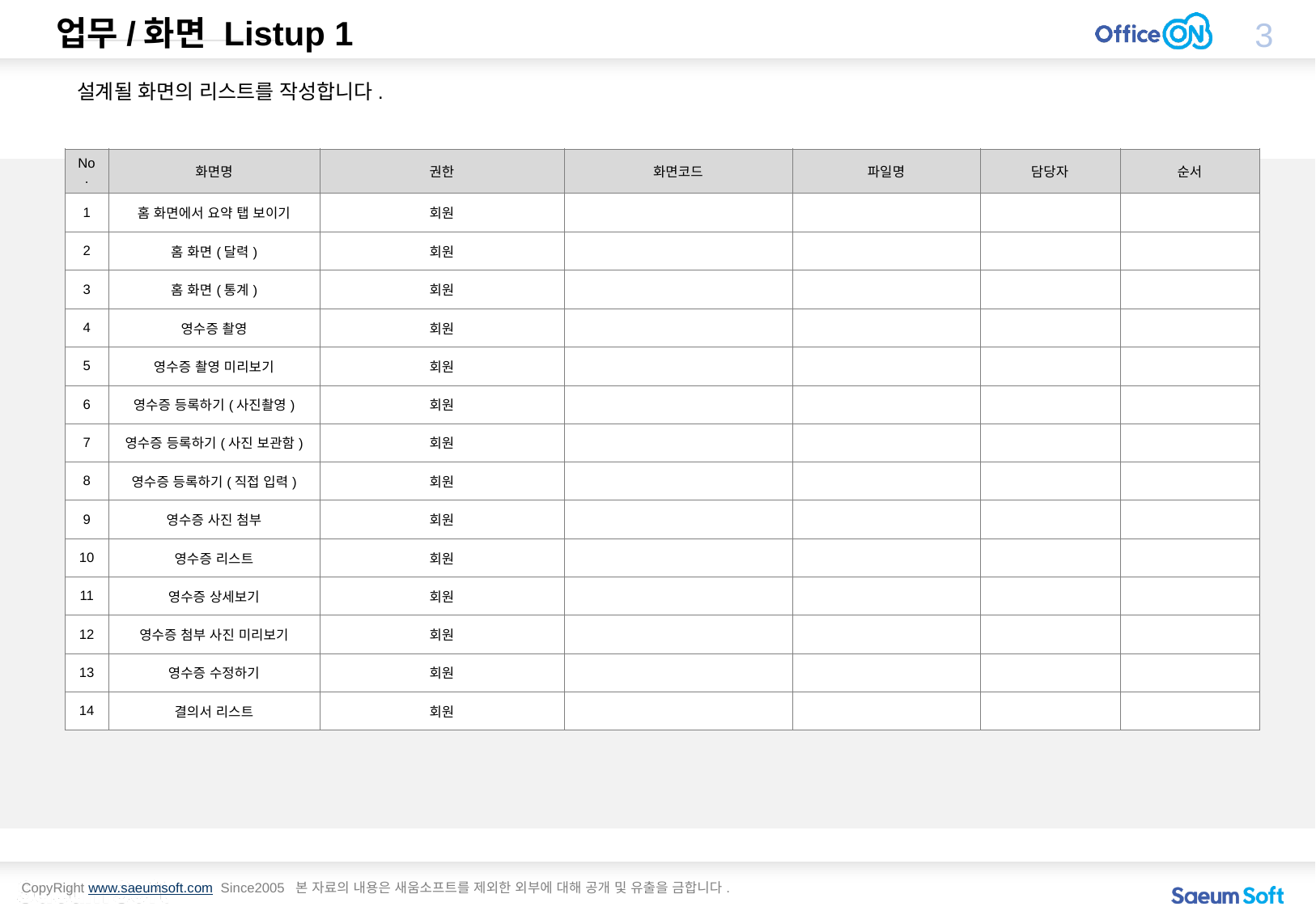

업무/화면 Listup 1
설계될 화면의 리스트를 작성합니다.
| No. | 화면명 | 권한 | 화면코드 | 파일명 | 담당자 | 순서 |
| --- | --- | --- | --- | --- | --- | --- |
| 1 | 홈 화면에서 요약 탭 보이기 | 회원 |  |  |  |  |
| 2 | 홈 화면(달력) | 회원 |  |  |  |  |
| 3 | 홈 화면(통계) | 회원 |  |  |  |  |
| 4 | 영수증 촬영 | 회원 |  |  |  |  |
| 5 | 영수증 촬영 미리보기 | 회원 |  |  |  |  |
| 6 | 영수증 등록하기(사진촬영) | 회원 |  |  |  |  |
| 7 | 영수증 등록하기(사진 보관함) | 회원 |  |  |  |  |
| 8 | 영수증 등록하기(직접 입력) | 회원 |  |  |  |  |
| 9 | 영수증 사진 첨부 | 회원 |  |  |  |  |
| 10 | 영수증 리스트 | 회원 |  |  |  |  |
| 11 | 영수증 상세보기 | 회원 |  |  |  |  |
| 12 | 영수증 첨부 사진 미리보기 | 회원 |  |  |  |  |
| 13 | 영수증 수정하기 | 회원 |  |  |  |  |
| 14 | 결의서 리스트 | 회원 |  |  |  |  |